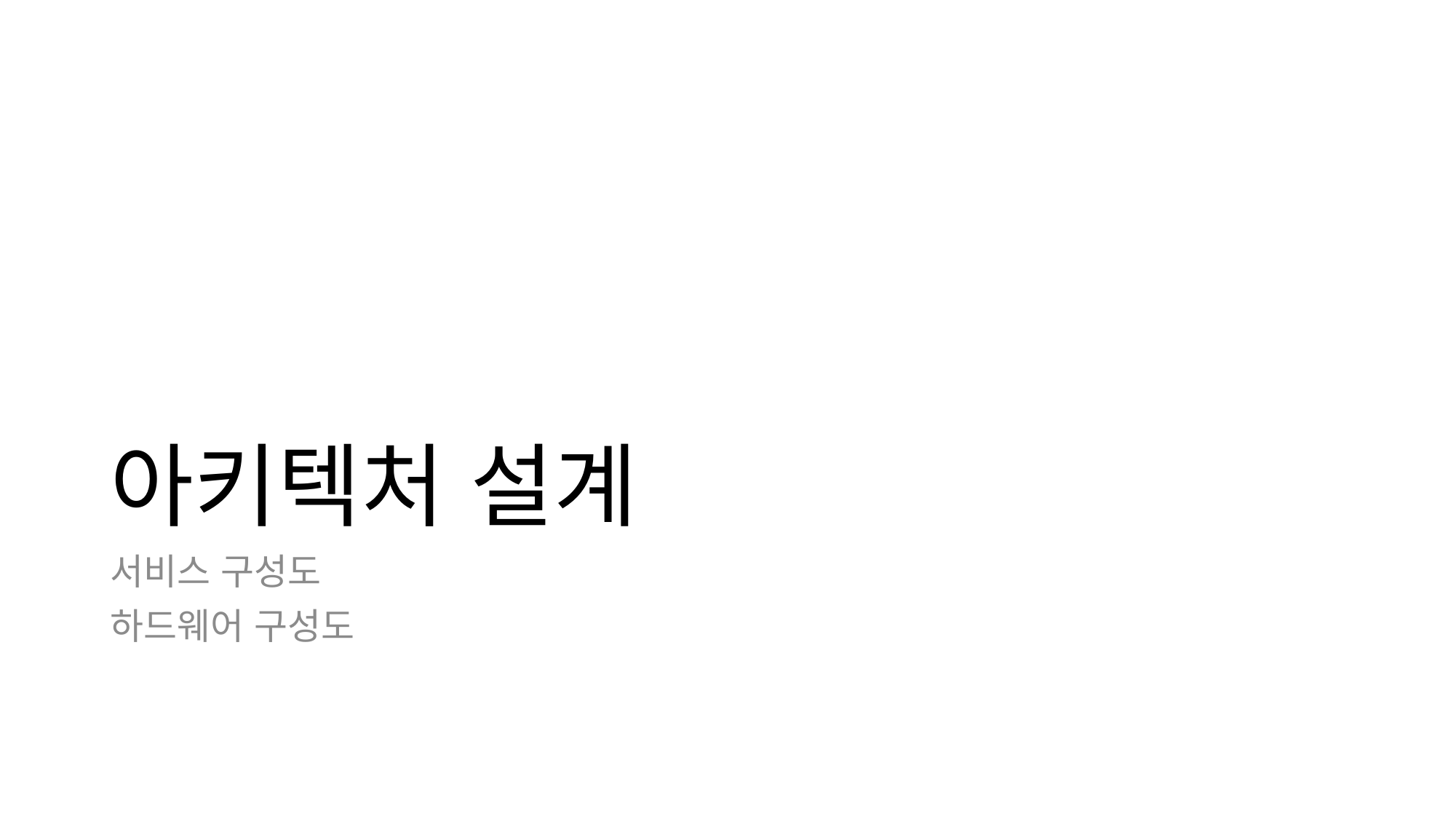

# 아키텍처 설계
서비스 구성도
하드웨어 구성도